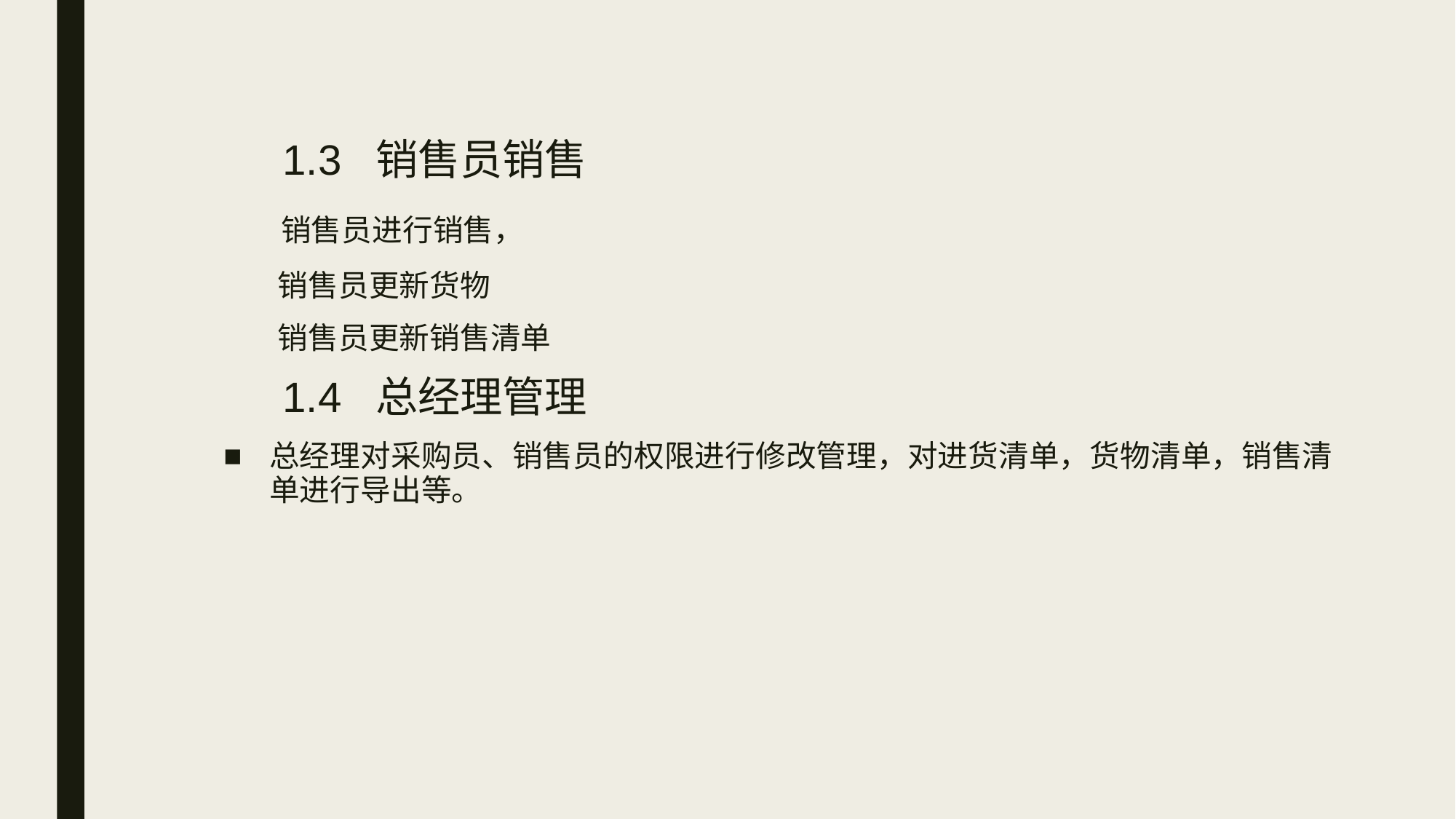

1.3  销售员销售
     销售员进行销售，
       销售员更新货物
       销售员更新销售清单
     1.4  总经理管理
总经理对采购员、销售员的权限进行修改管理，对进货清单，货物清单，销售清单进行导出等。